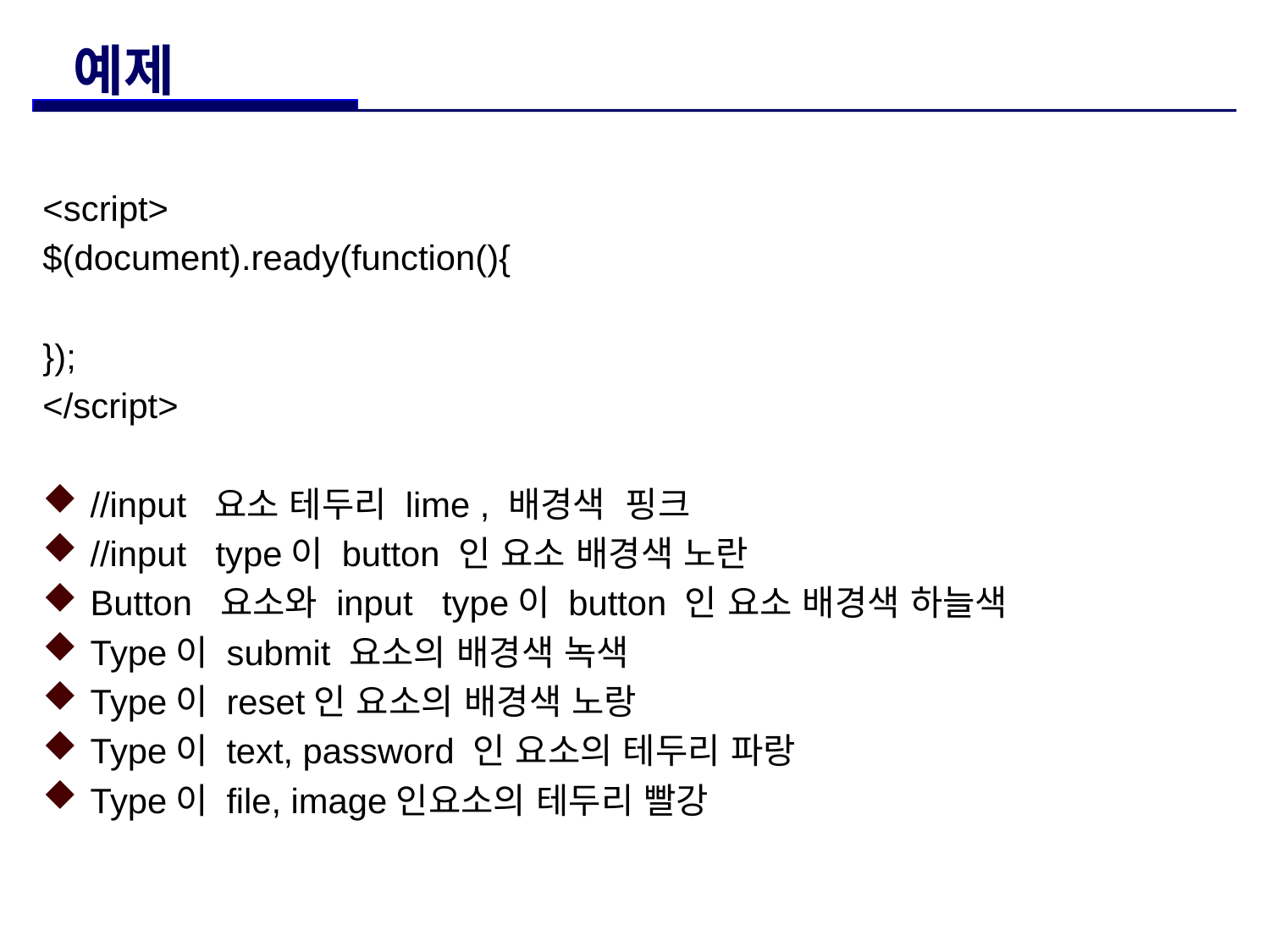

# 예제
<script>
$(document).ready(function(){

});
</script>

//input  요소 테두리 lime , 배경색  핑크
//input   type이 button 인 요소 배경색 노란
Button  요소와 input   type이 button 인 요소 배경색 하늘색
Type이 submit 요소의 배경색 녹색
Type이 reset인 요소의 배경색 노랑
Type이 text, password 인 요소의 테두리 파랑
Type이 file, image인요소의 테두리 빨강